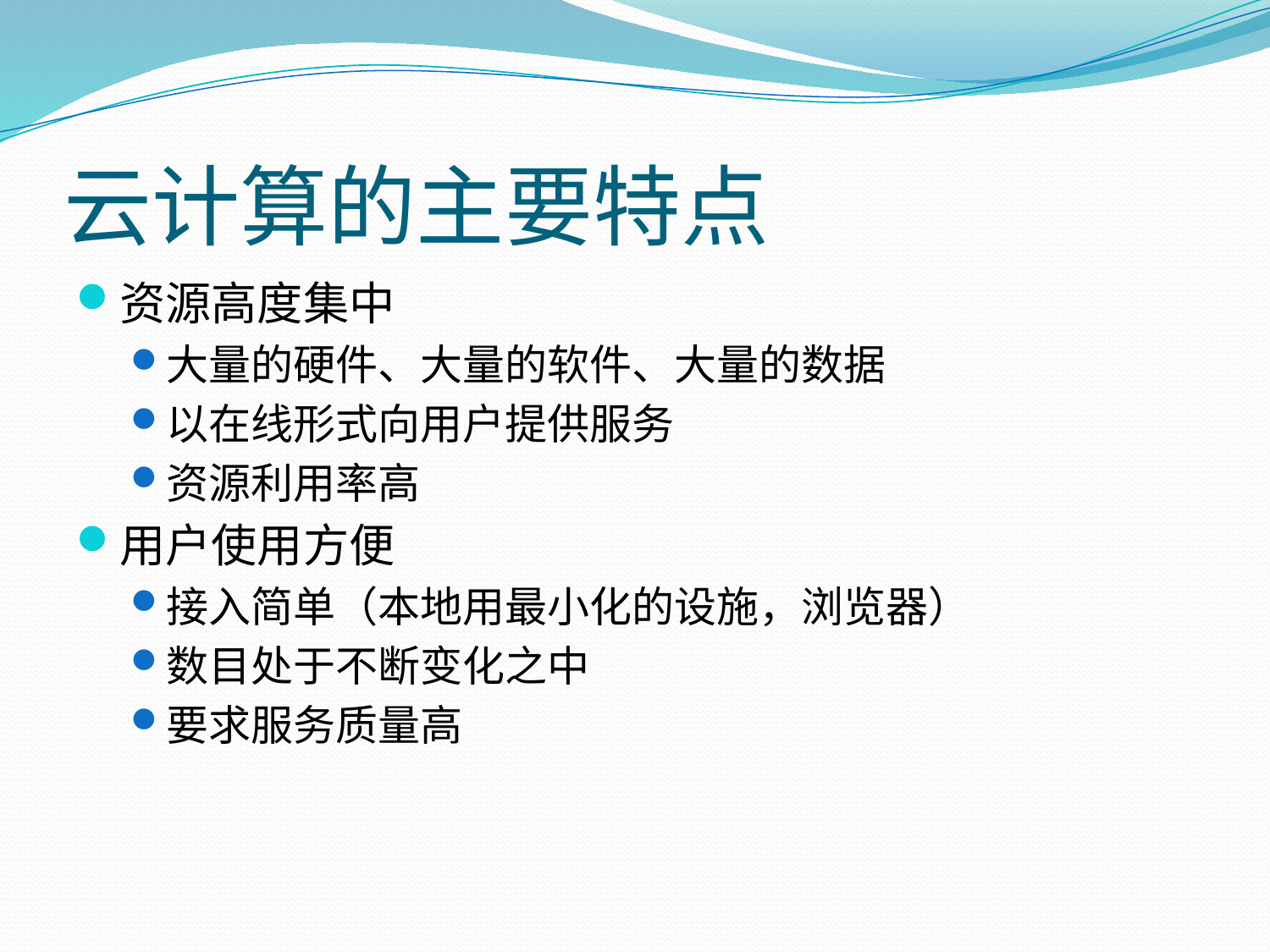

# 云计算的主要特点
资源高度集中
大量的硬件、大量的软件、大量的数据
以在线形式向用户提供服务
资源利用率高
用户使用方便
接入简单（本地用最小化的设施，浏览器）
数目处于不断变化之中
要求服务质量高